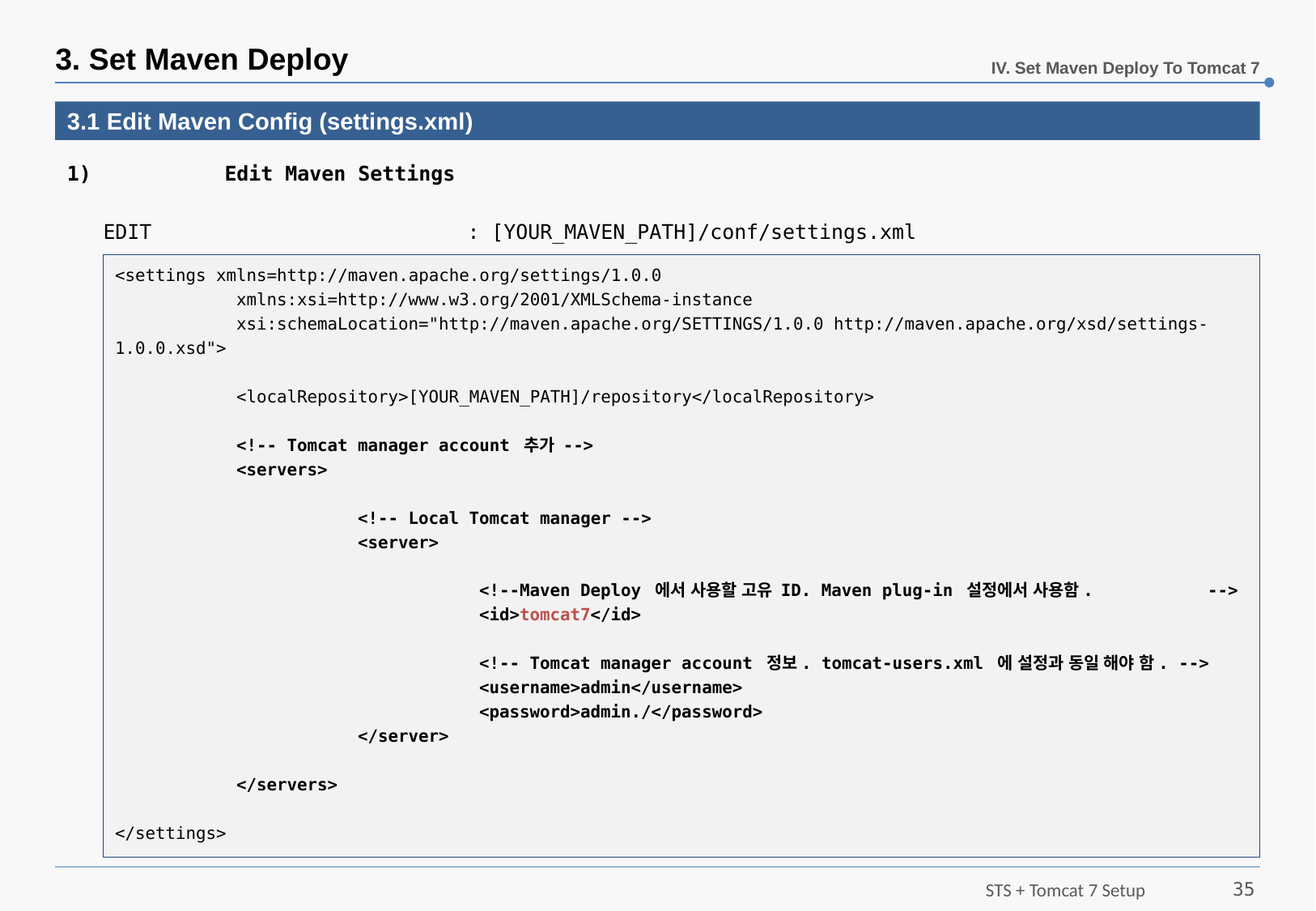

# 3. Set Maven Deploy
IV. Set Maven Deploy To Tomcat 7
3.1 Edit Maven Config (settings.xml)
	Edit Maven Settings
EDIT			: [YOUR_MAVEN_PATH]/conf/settings.xml
<settings xmlns=http://maven.apache.org/settings/1.0.0
	xmlns:xsi=http://www.w3.org/2001/XMLSchema-instance
	xsi:schemaLocation="http://maven.apache.org/SETTINGS/1.0.0 http://maven.apache.org/xsd/settings-1.0.0.xsd">

	<localRepository>[YOUR_MAVEN_PATH]/repository</localRepository>

	<!-- Tomcat manager account 추가 -->
	<servers>

		<!-- Local Tomcat manager -->
		<server>

			<!--Maven Deploy 에서 사용할 고유 ID. Maven plug-in 설정에서 사용함. 	-->
			<id>tomcat7</id>

			<!-- Tomcat manager account 정보. tomcat-users.xml 에 설정과 동일 해야 함. -->
			<username>admin</username>
			<password>admin./</password>
		</server>

	</servers>

</settings>
35